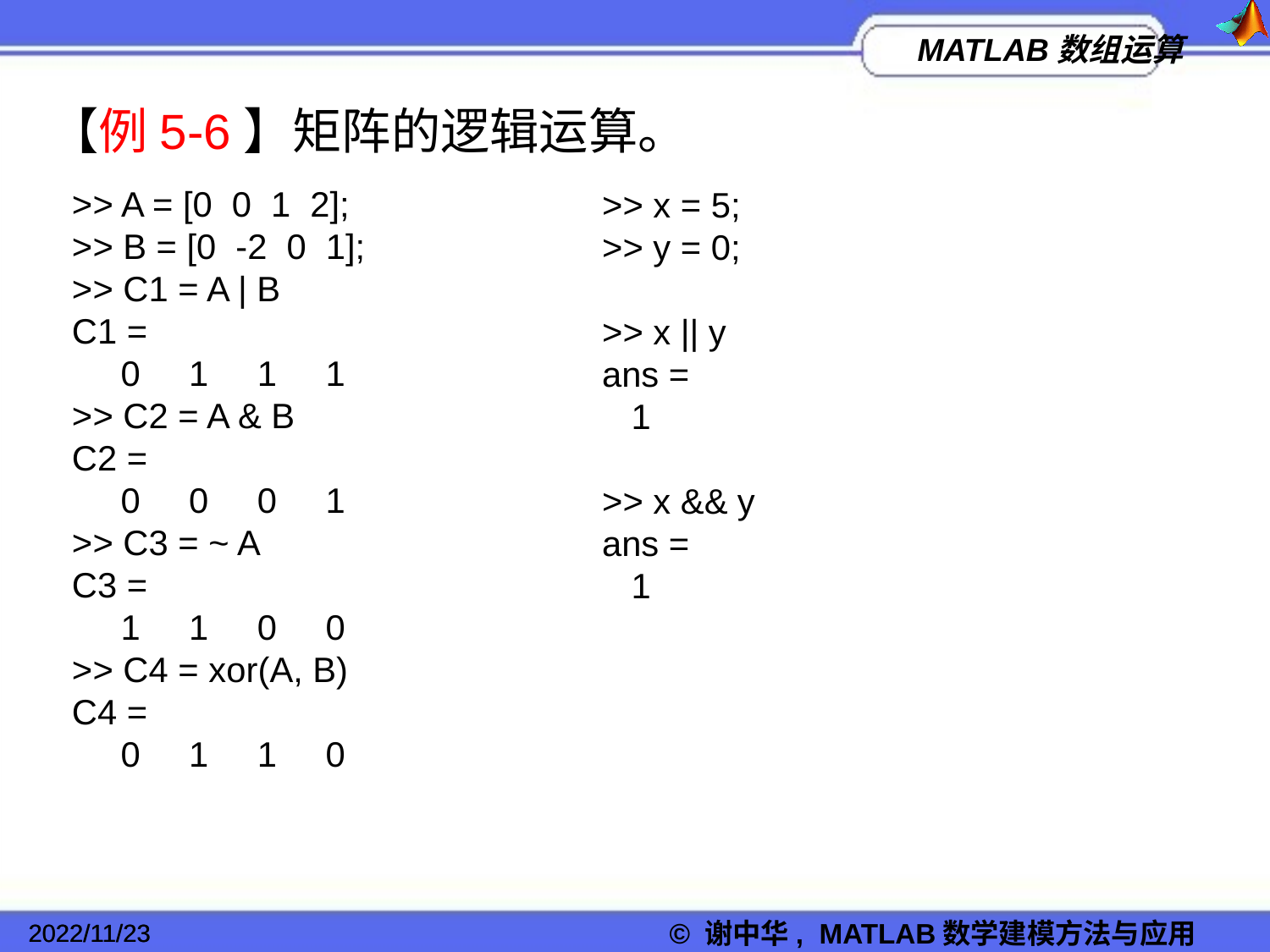

【例5-6】矩阵的逻辑运算。
>> A = [0  0  1  2];
>> B = [0  -2  0  1];
>> C1 = A | B
C1 =
     0     1     1     1
>> C2 = A & B
C2 =
     0     0     0     1
>> C3 = ~ A
C3 =
     1     1     0     0
>> C4 = xor(A, B)
C4 =
     0     1     1     0
>> x = 5;
>> y = 0;

>> x || y
ans =
   1

>> x && y
ans =
   1
2022/11/23
© 谢中华,  MATLAB数学建模方法与应用